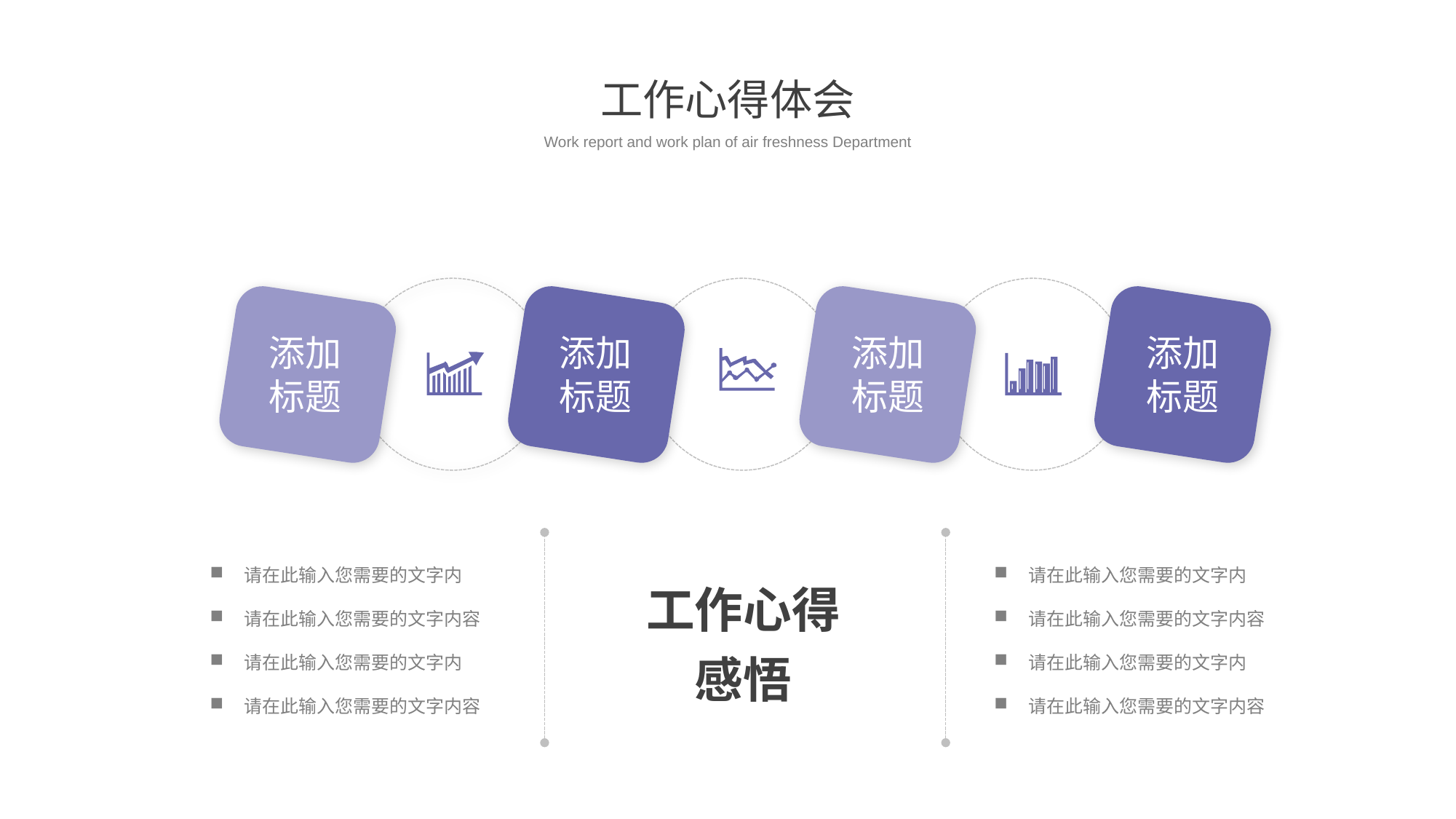

工作心得体会
Work report and work plan of air freshness Department

添加
标题
添加
标题
添加
标题
添加
标题
添加
标题

请在此输入您需要的文字内
请在此输入您需要的文字内容
请在此输入您需要的文字内
请在此输入您需要的文字内容
请在此输入您需要的文字内
请在此输入您需要的文字内容
请在此输入您需要的文字内
请在此输入您需要的文字内容
工作心得
感悟